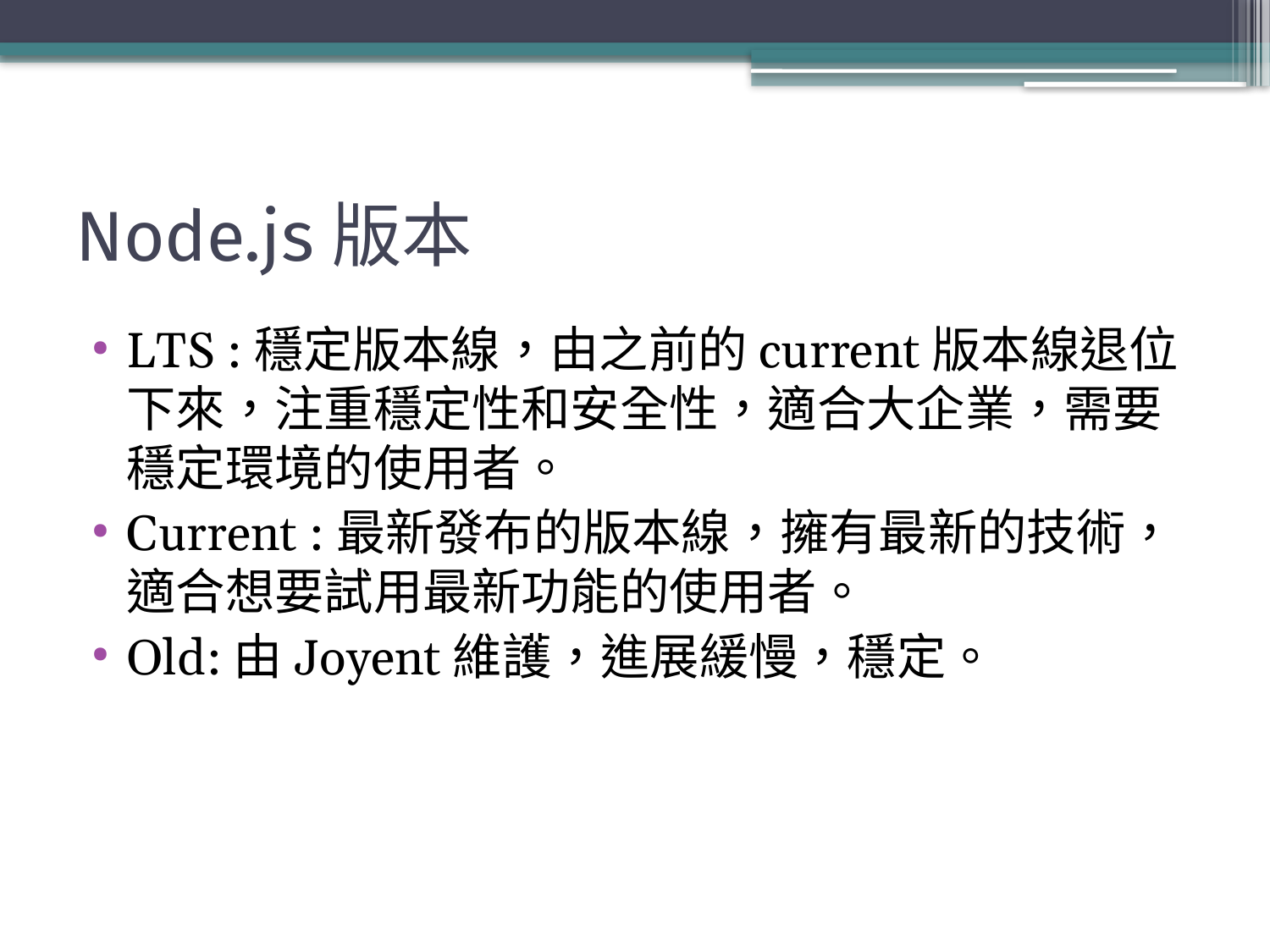

# Node.js版本
LTS :穩定版本線，由之前的current版本線退位下來，注重穩定性和安全性，適合大企業，需要穩定環境的使用者。
Current :最新發布的版本線，擁有最新的技術，適合想要試用最新功能的使用者。
Old:由Joyent維護，進展緩慢，穩定。